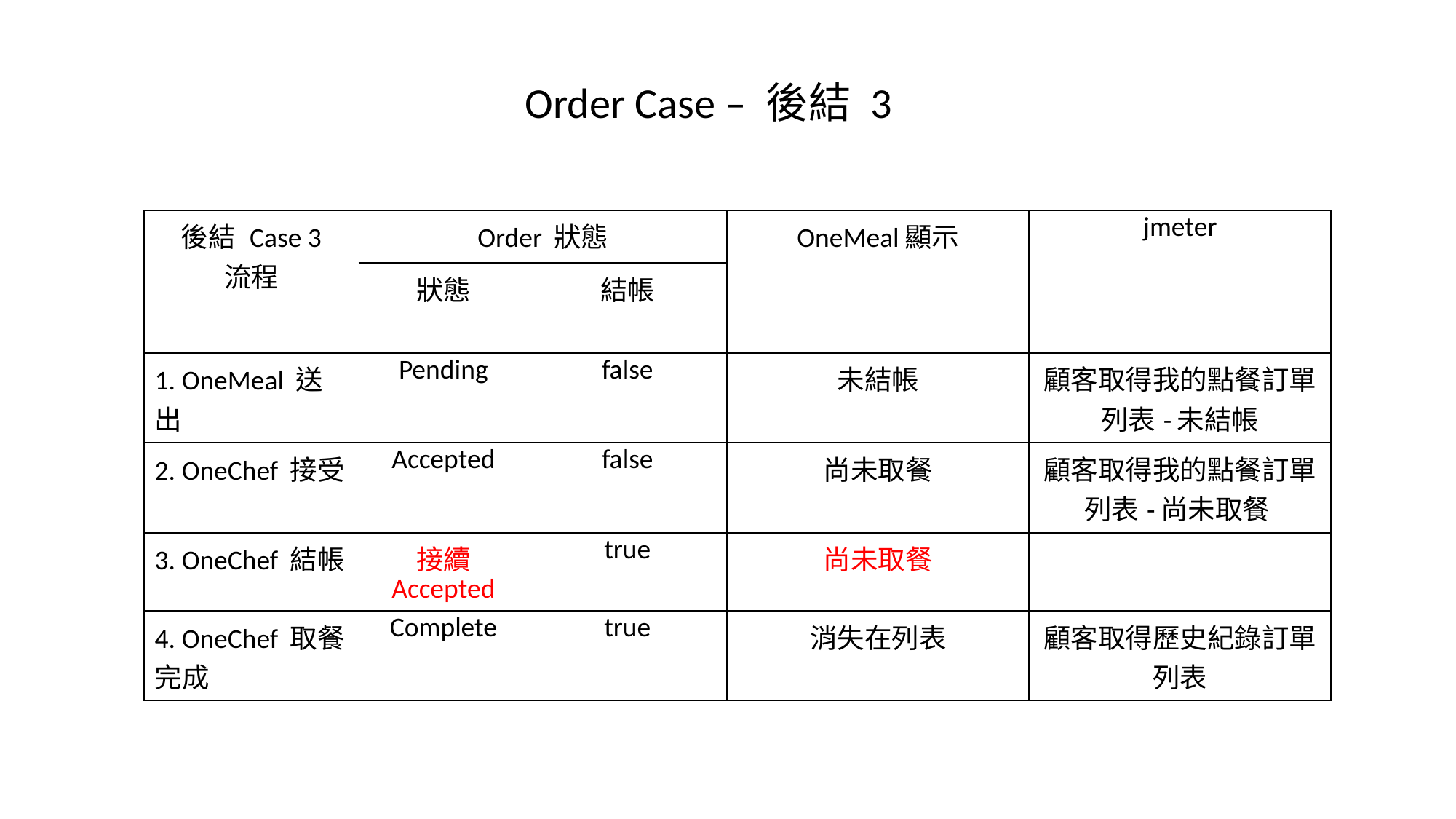

# Order Case – 後結 3
| 後結 Case 3 流程 | Order 狀態 |  | OneMeal顯示 | jmeter |
| --- | --- | --- | --- | --- |
|  | 狀態 | 結帳 |  |  |
| 1. OneMeal 送出 | Pending | false | 未結帳 | 顧客取得我的點餐訂單列表-未結帳 |
| 2. OneChef 接受 | Accepted | false | 尚未取餐 | 顧客取得我的點餐訂單列表-尚未取餐 |
| 3. OneChef 結帳 | 接續 Accepted | true | 尚未取餐 |  |
| 4. OneChef 取餐完成 | Complete | true | 消失在列表 | 顧客取得歷史紀錄訂單列表 |